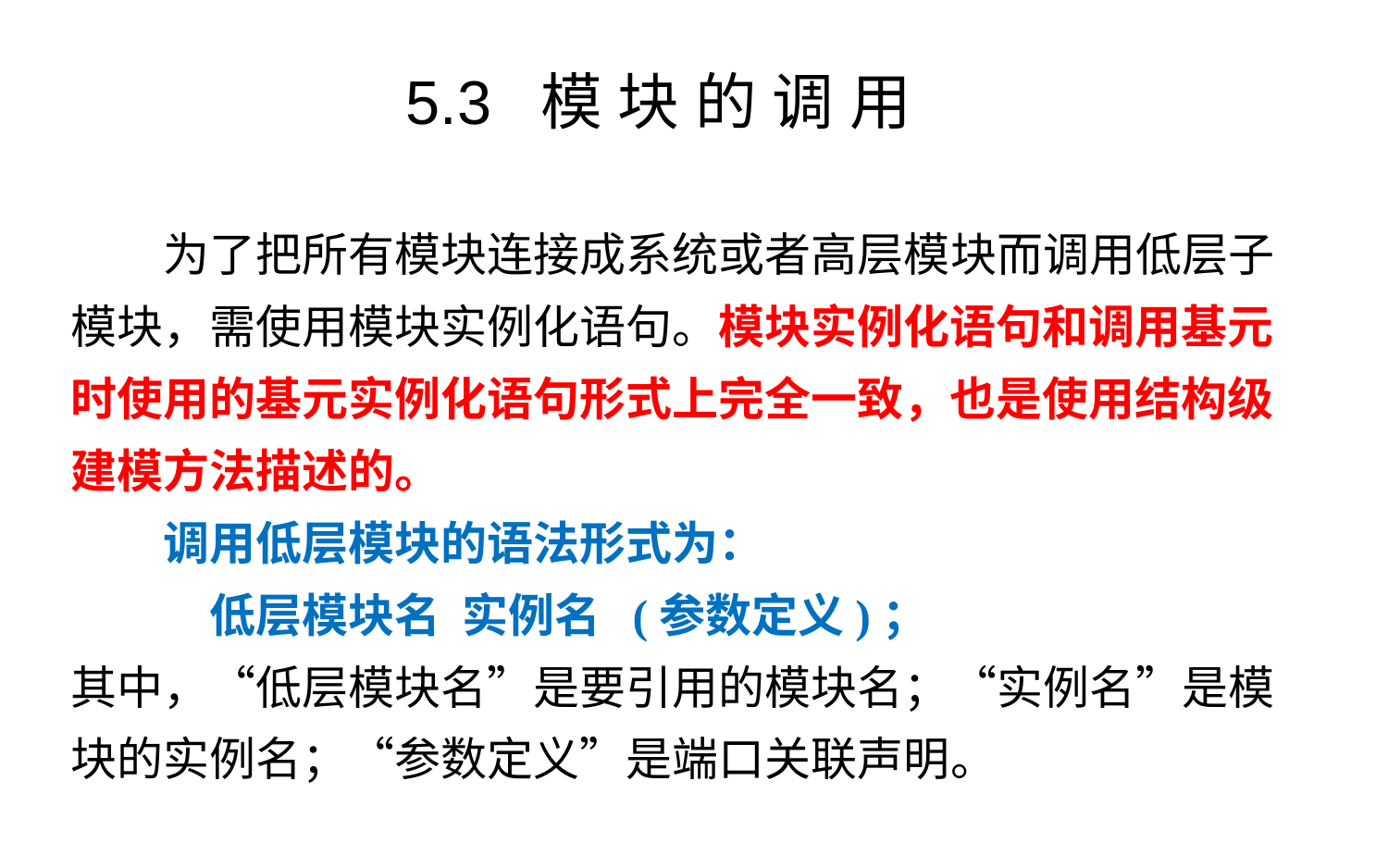

# 5.3  模 块 的 调 用 　　为了把所有模块连接成系统或者高层模块而调用低层子模块，需使用模块实例化语句。模块实例化语句和调用基元时使用的基元实例化语句形式上完全一致，也是使用结构级建模方法描述的。 　　调用低层模块的语法形式为： 　　　低层模块名  实例名  (参数定义)； 其中，“低层模块名”是要引用的模块名；“实例名”是模块的实例名；“参数定义”是端口关联声明。